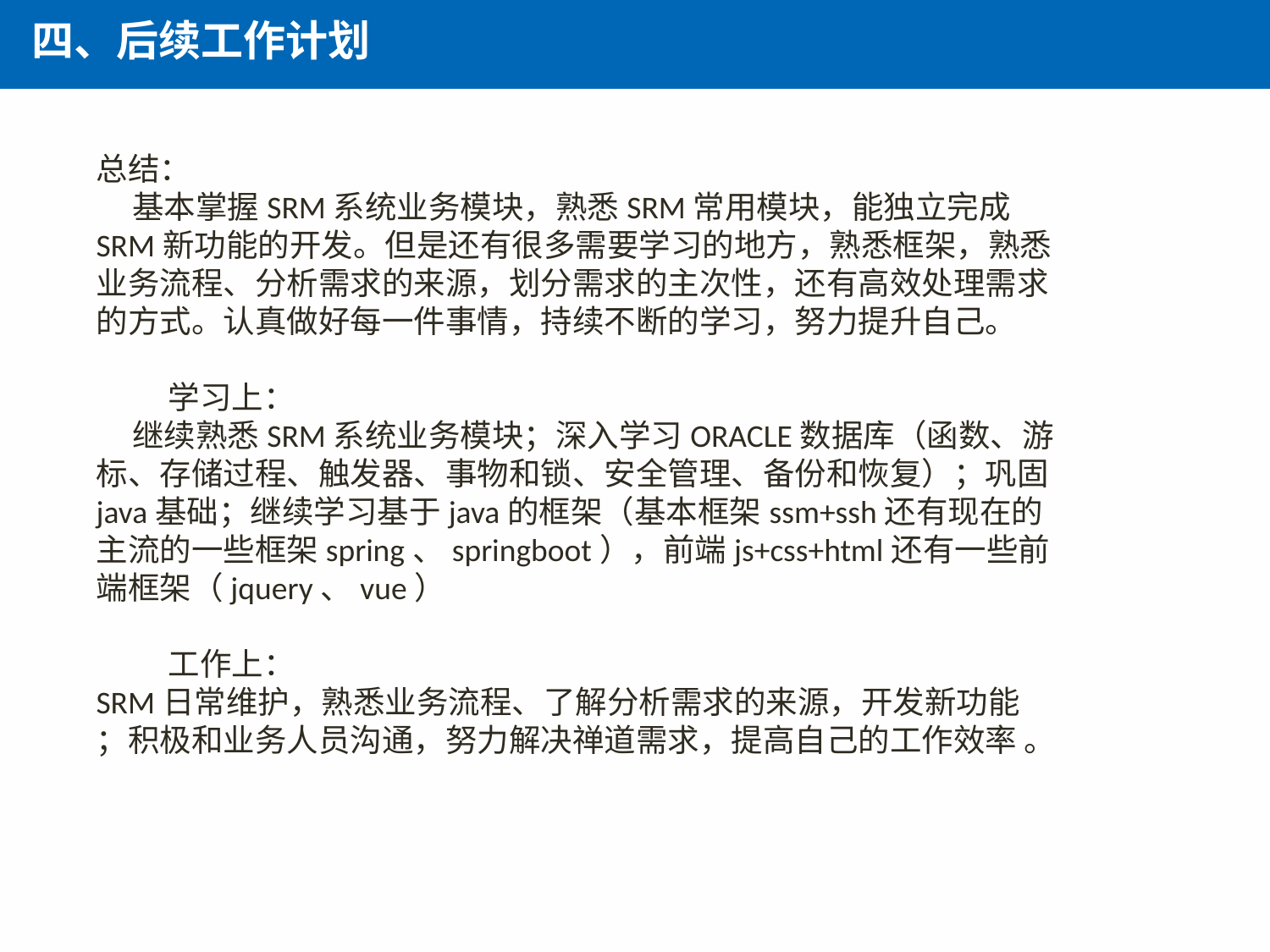

四、后续工作计划
总结：
    基本掌握SRM系统业务模块，熟悉SRM常用模块，能独立完成SRM新功能的开发。但是还有很多需要学习的地方，熟悉框架，熟悉业务流程、分析需求的来源，划分需求的主次性，还有高效处理需求的方式。认真做好每一件事情，持续不断的学习，努力提升自己。

         学习上：
    继续熟悉SRM系统业务模块；深入学习ORACLE数据库（函数、游标、存储过程、触发器、事物和锁、安全管理、备份和恢复）；巩固java基础；继续学习基于java的框架（基本框架ssm+ssh还有现在的主流的一些框架spring、springboot），前端js+css+html还有一些前端框架（jquery、vue）

         工作上：
SRM日常维护，熟悉业务流程、了解分析需求的来源，开发新功能
；积极和业务人员沟通，努力解决禅道需求，提高自己的工作效率 。